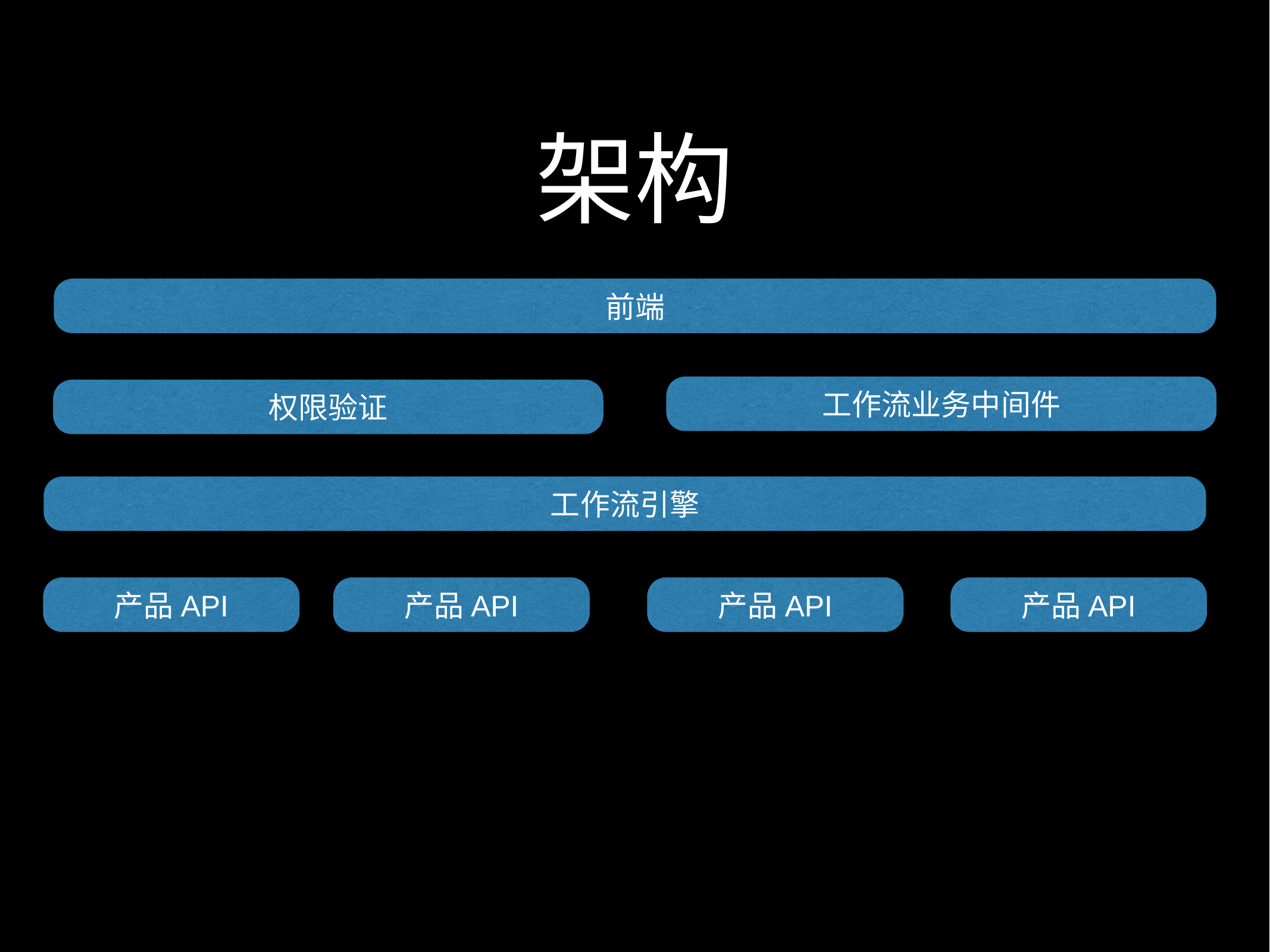

# 架构
前端
工作流业务中间件
权限验证
工作流引擎
产品API
产品API
产品API
产品API